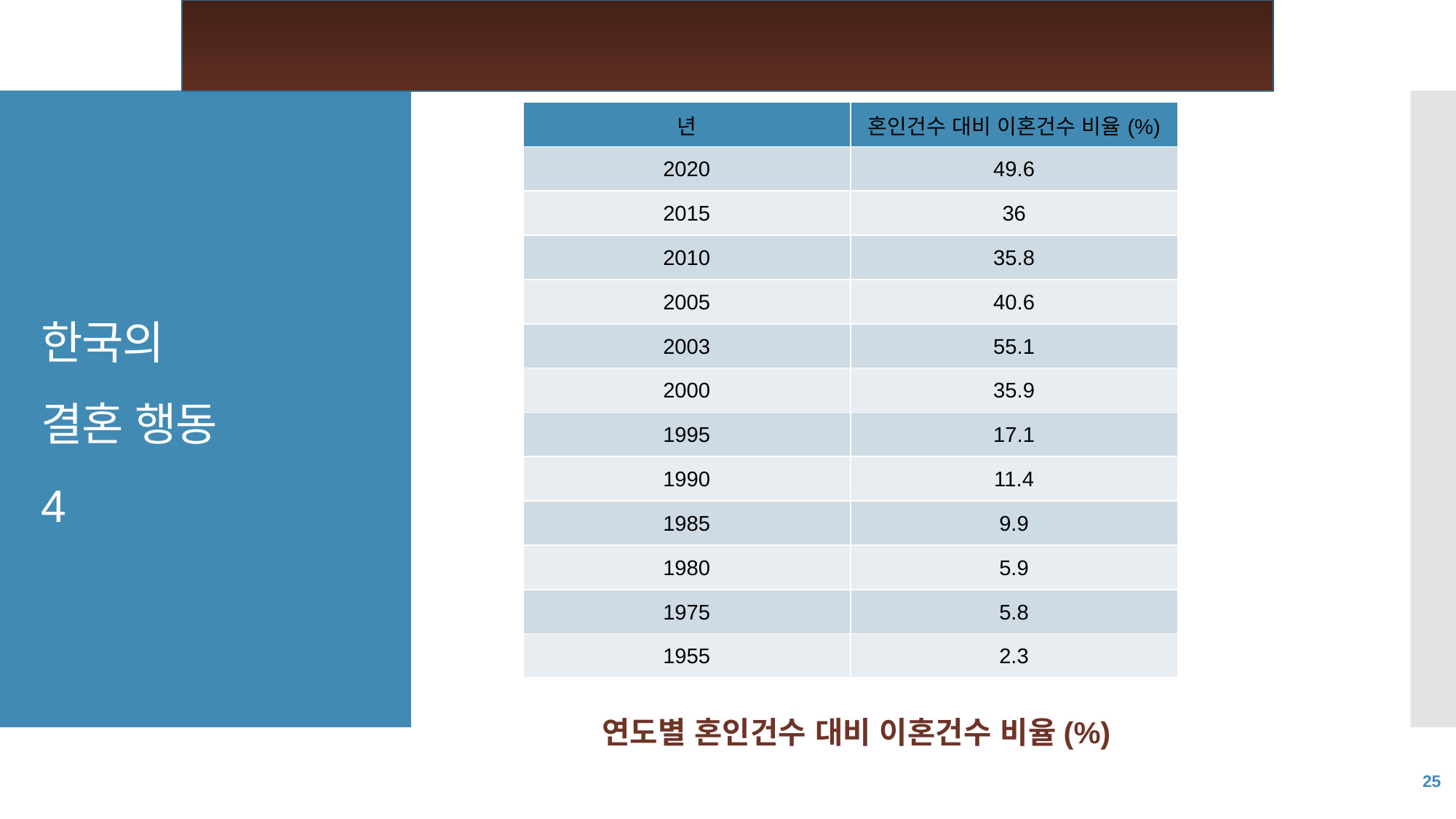

| 년 | 혼인건수 대비 이혼건수 비율(%) |
| --- | --- |
| 2020 | 49.6 |
| 2015 | 36 |
| 2010 | 35.8 |
| 2005 | 40.6 |
| 2003 | 55.1 |
| 2000 | 35.9 |
| 1995 | 17.1 |
| 1990 | 11.4 |
| 1985 | 9.9 |
| 1980 | 5.9 |
| 1975 | 5.8 |
| 1955 | 2.3 |
# 한국의 결혼 행동 4
연도별 혼인건수 대비 이혼건수 비율(%)
25